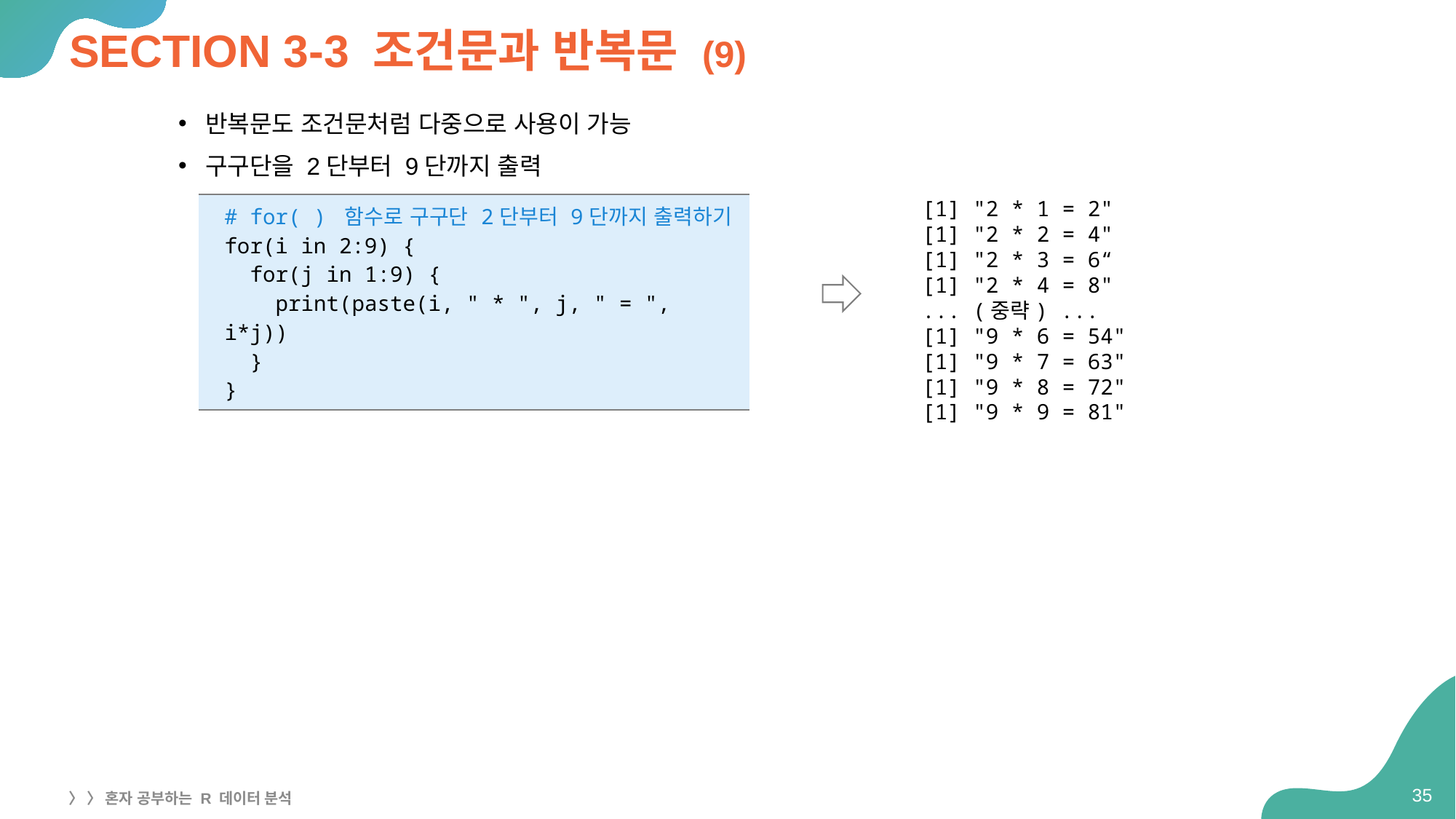

# SECTION 3-3 조건문과 반복문 (9)
반복문도 조건문처럼 다중으로 사용이 가능
구구단을 2단부터 9단까지 출력
[1] "2 * 1 = 2"
[1] "2 * 2 = 4"
[1] "2 * 3 = 6“
[1] "2 * 4 = 8"
... (중략) ...
[1] "9 * 6 = 54"
[1] "9 * 7 = 63"
[1] "9 * 8 = 72"
[1] "9 * 9 = 81"
| # for( ) 함수로 구구단 2단부터 9단까지 출력하기 for(i in 2:9) { for(j in 1:9) { print(paste(i, " \* ", j, " = ", i\*j)) } } |
| --- |

35
〉 〉 혼자 공부하는 R 데이터 분석